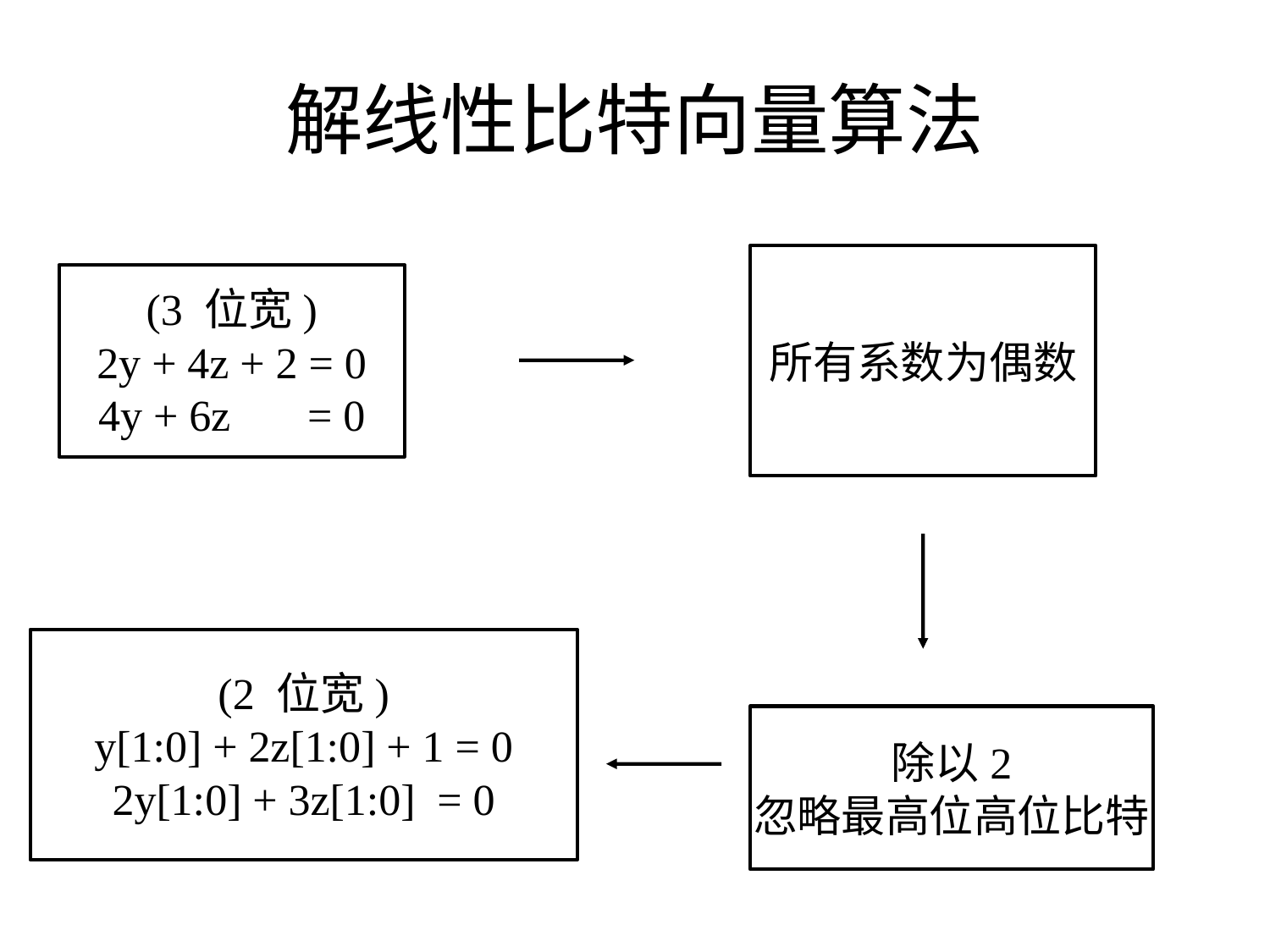

# 解线性比特向量算法
所有系数为偶数
(3 位宽)
2y + 4z + 2 = 0
4y + 6z       = 0

(2 位宽)
y[1:0] + 2z[1:0] + 1 = 0
2y[1:0] + 3z[1:0]  = 0
除以2
忽略最高位高位比特